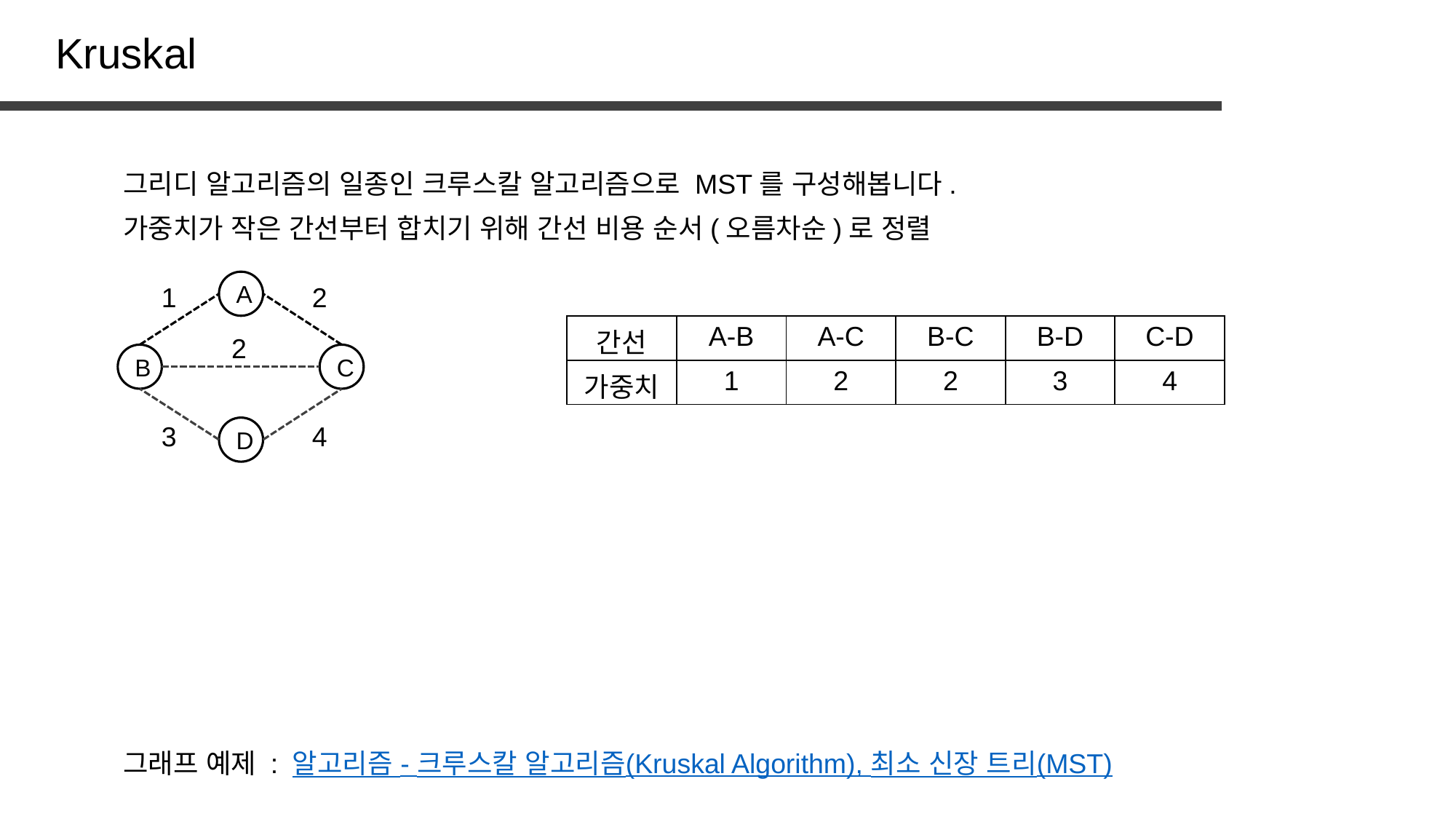

Kruskal
그리디 알고리즘의 일종인 크루스칼 알고리즘으로 MST를 구성해봅니다.
가중치가 작은 간선부터 합치기 위해 간선 비용 순서(오름차순)로 정렬
A
1
2
| 간선 | A-B | A-C | B-C | B-D | C-D |
| --- | --- | --- | --- | --- | --- |
| 가중치 | 1 | 2 | 2 | 3 | 4 |
2
B
C
3
4
D
그래프 예제 : 알고리즘 - 크루스칼 알고리즘(Kruskal Algorithm), 최소 신장 트리(MST)